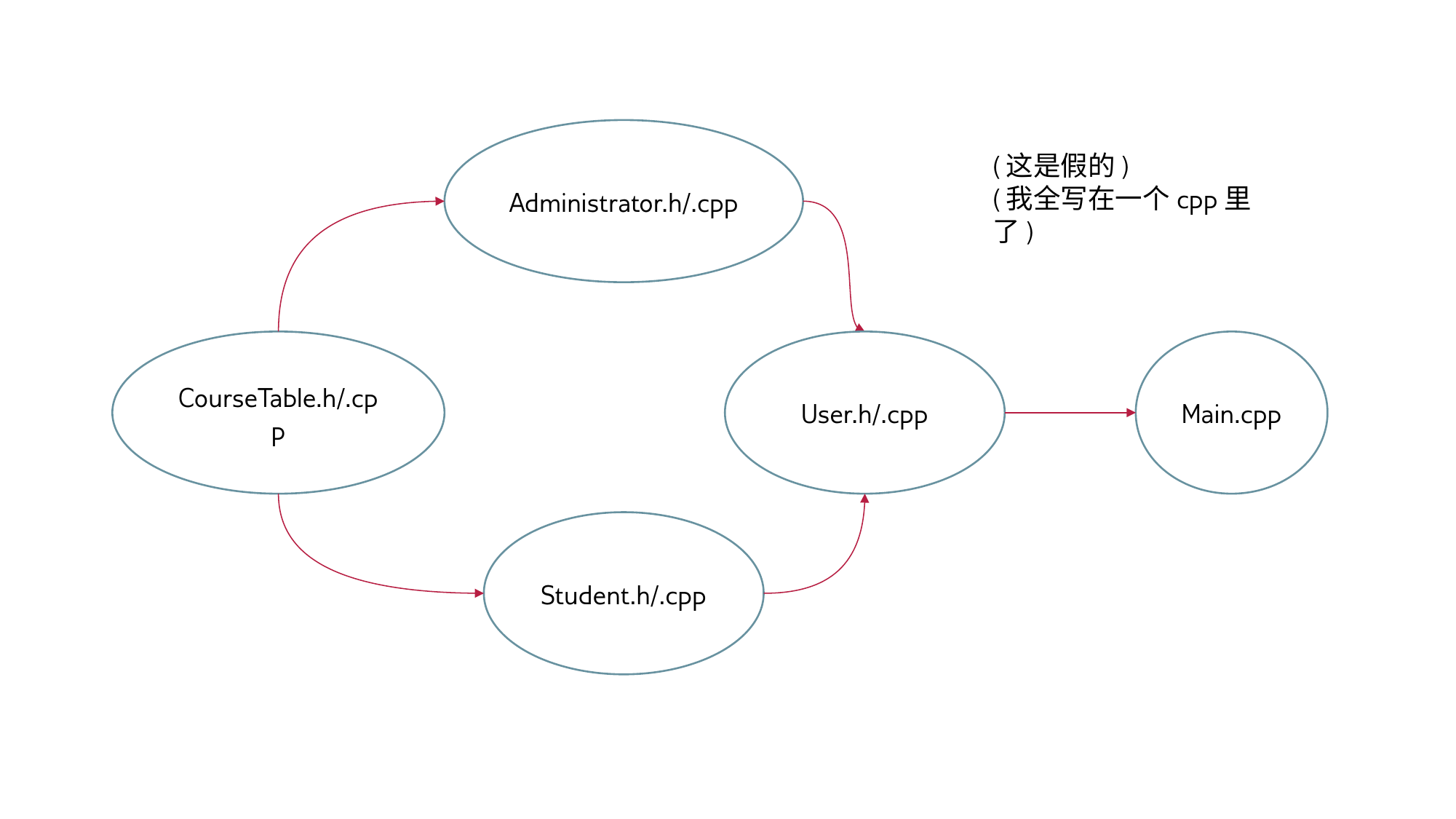

Administrator.h/.cpp
(这是假的)
(我全写在一个cpp里了)
Main.cpp
CourseTable.h/.cpp
User.h/.cpp
Student.h/.cpp